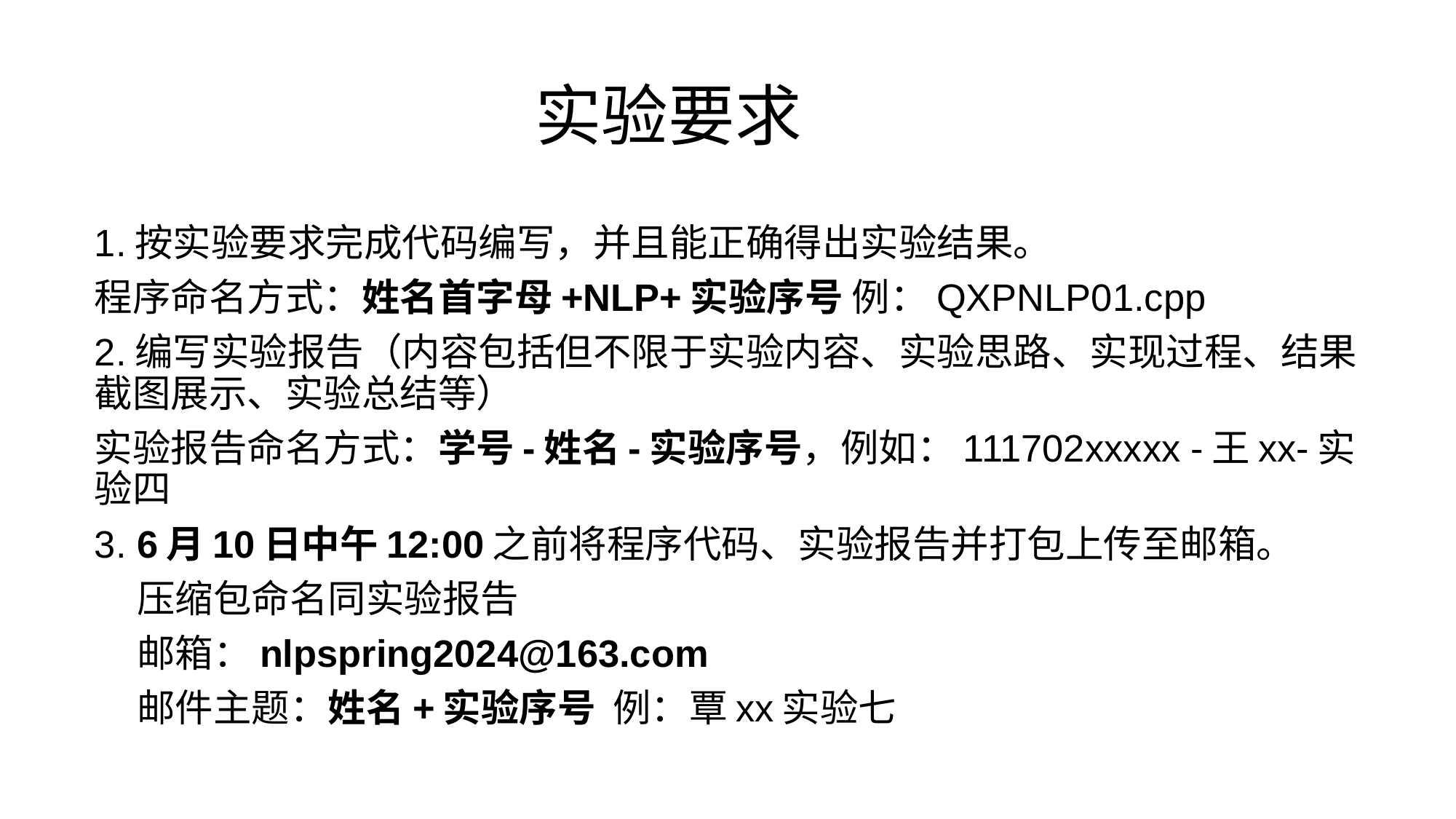

# 实验要求
1.按实验要求完成代码编写，并且能正确得出实验结果。
程序命名方式：姓名首字母+NLP+实验序号 例：QXPNLP01.cpp
2.编写实验报告（内容包括但不限于实验内容、实验思路、实现过程、结果截图展示、实验总结等）
实验报告命名方式：学号-姓名-实验序号，例如：111702xxxxx -王xx-实验四
3. 6月10日中午12:00之前将程序代码、实验报告并打包上传至邮箱。
    压缩包命名同实验报告
    邮箱：nlpspring2024@163.com
    邮件主题：姓名+实验序号  例：覃xx实验七